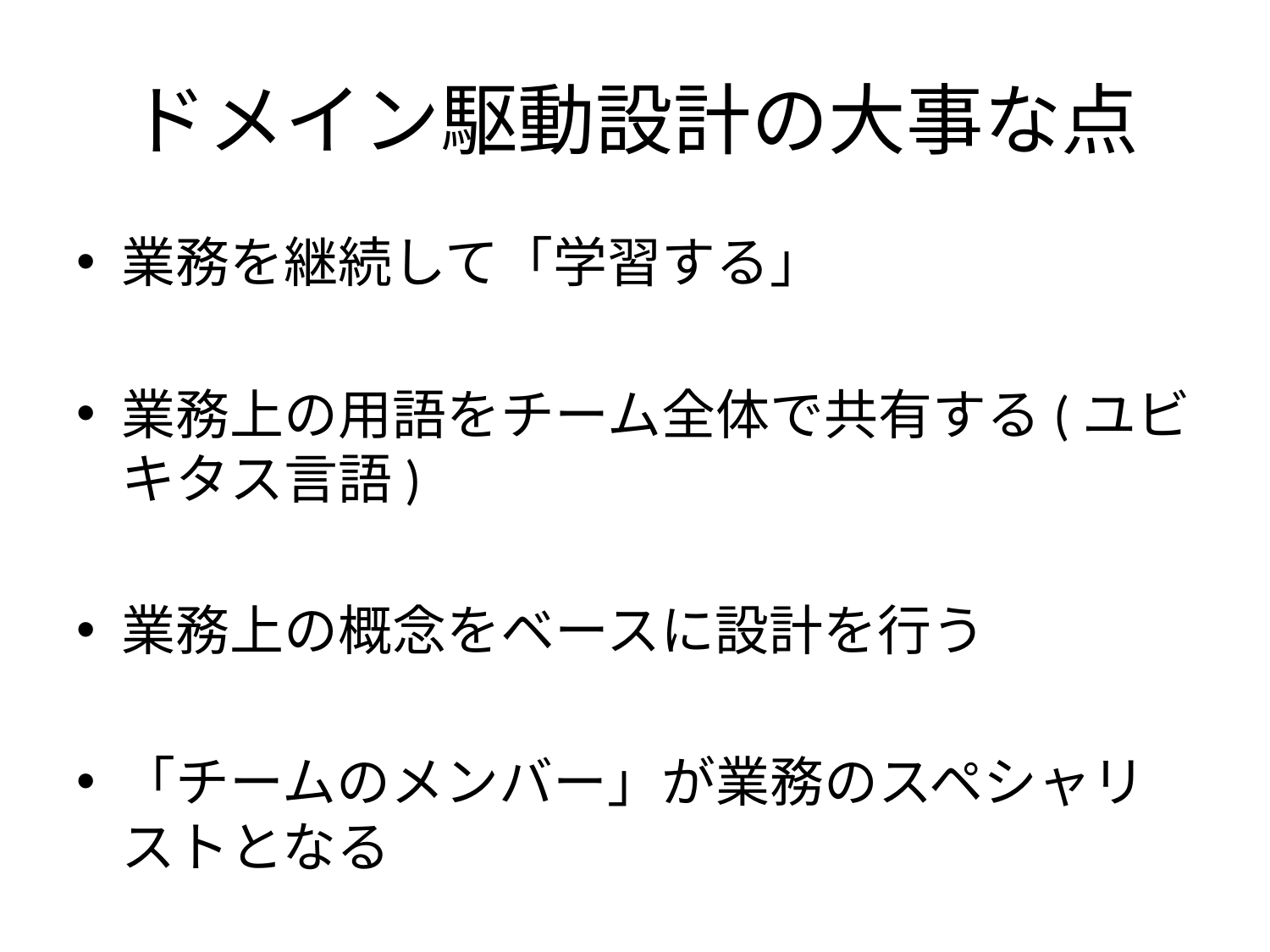

# ドメイン駆動設計の大事な点
業務を継続して「学習する」

業務上の用語をチーム全体で共有する(ユビキタス言語)

業務上の概念をベースに設計を行う

「チームのメンバー」が業務のスペシャリストとなる